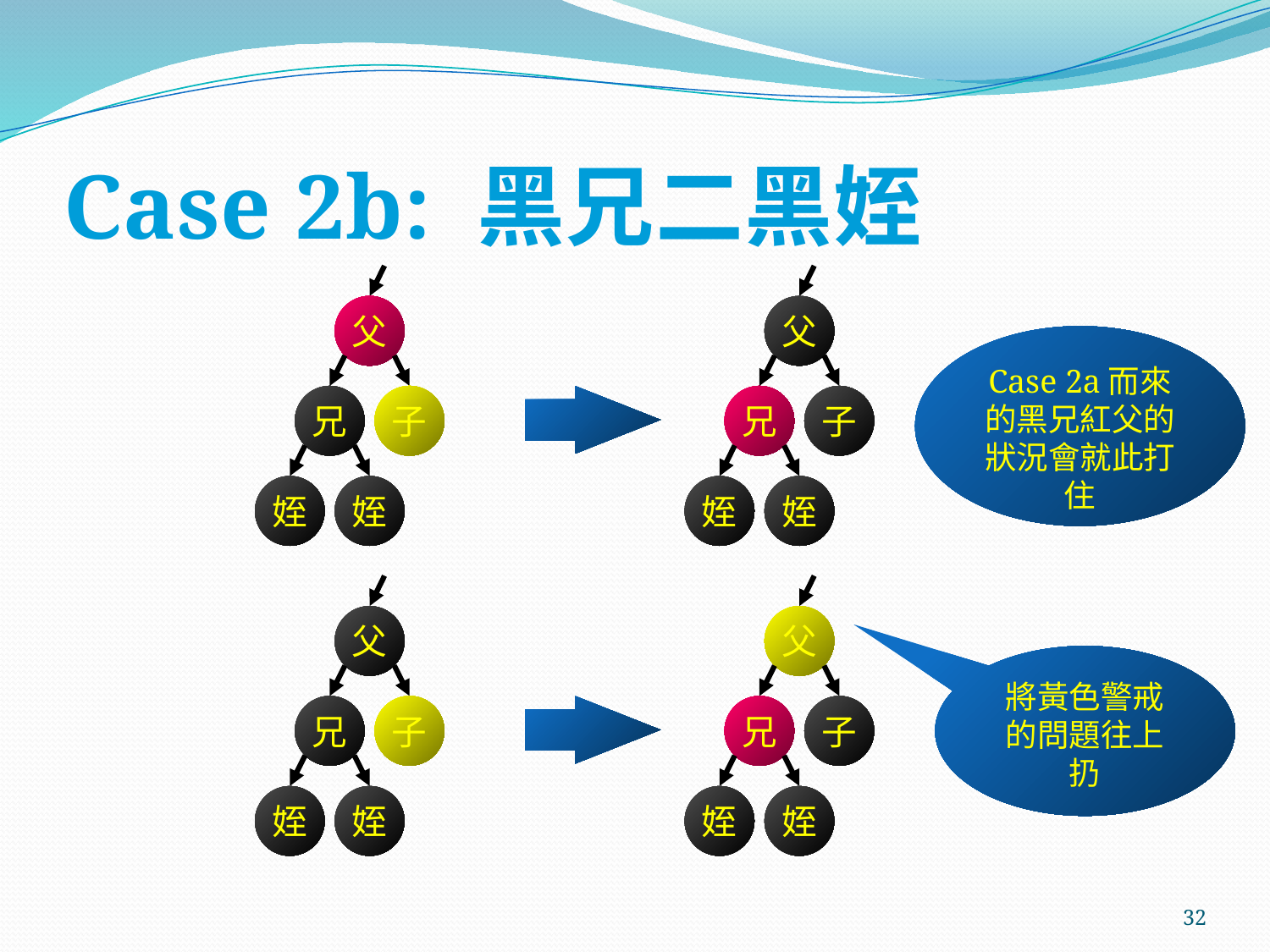

# Case 2b: 黑兄二黑姪
父
父
Case 2a而來的黑兄紅父的狀況會就此打住
兄
子
兄
子

姪
姪
姪
姪
父
父
將黃色警戒的問題往上扔
兄
子
兄
子

姪
姪
姪
姪
32